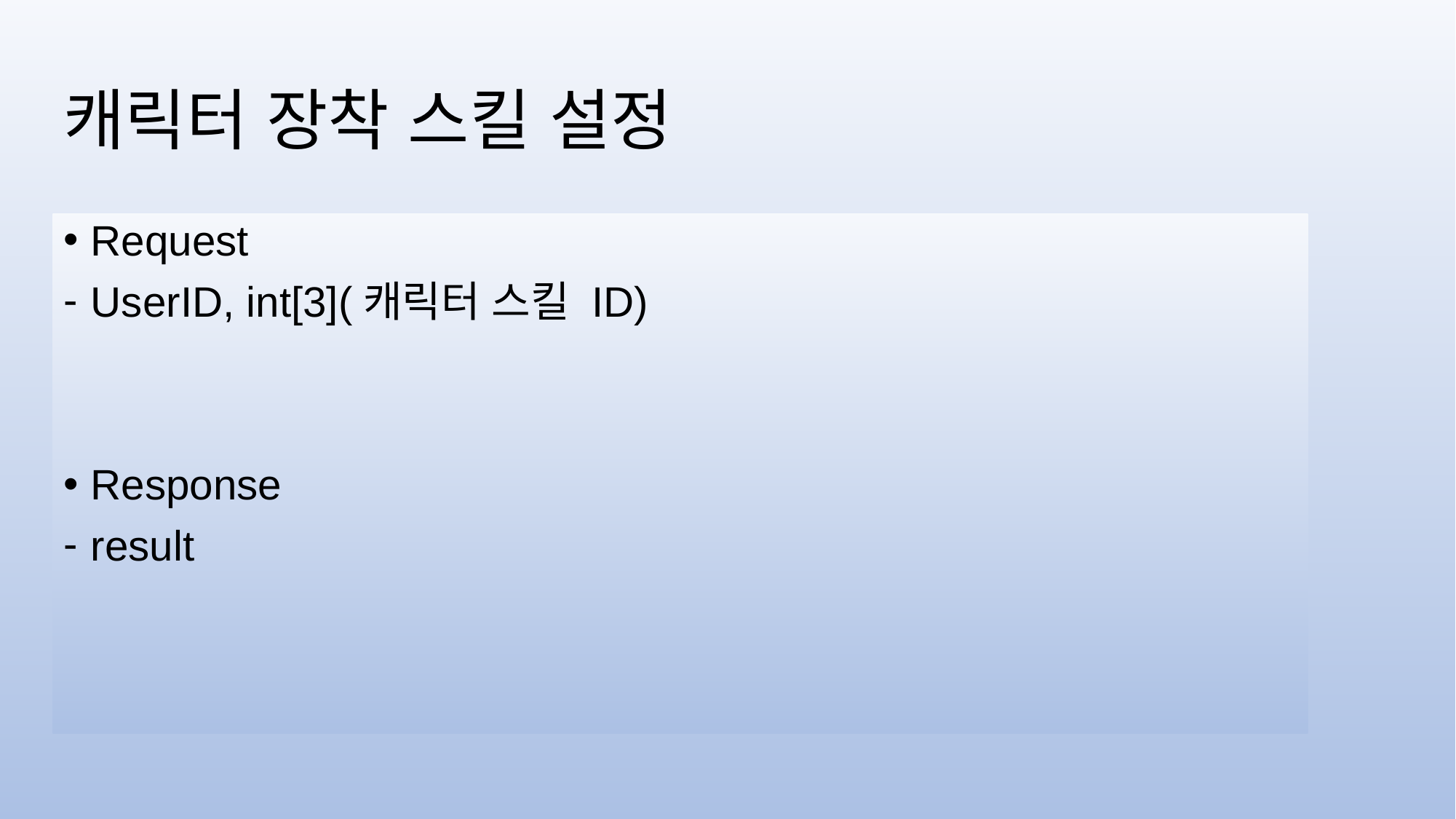

# 캐릭터 장착 스킬 설정
Request
UserID, int[3](캐릭터 스킬 ID)

Response
result